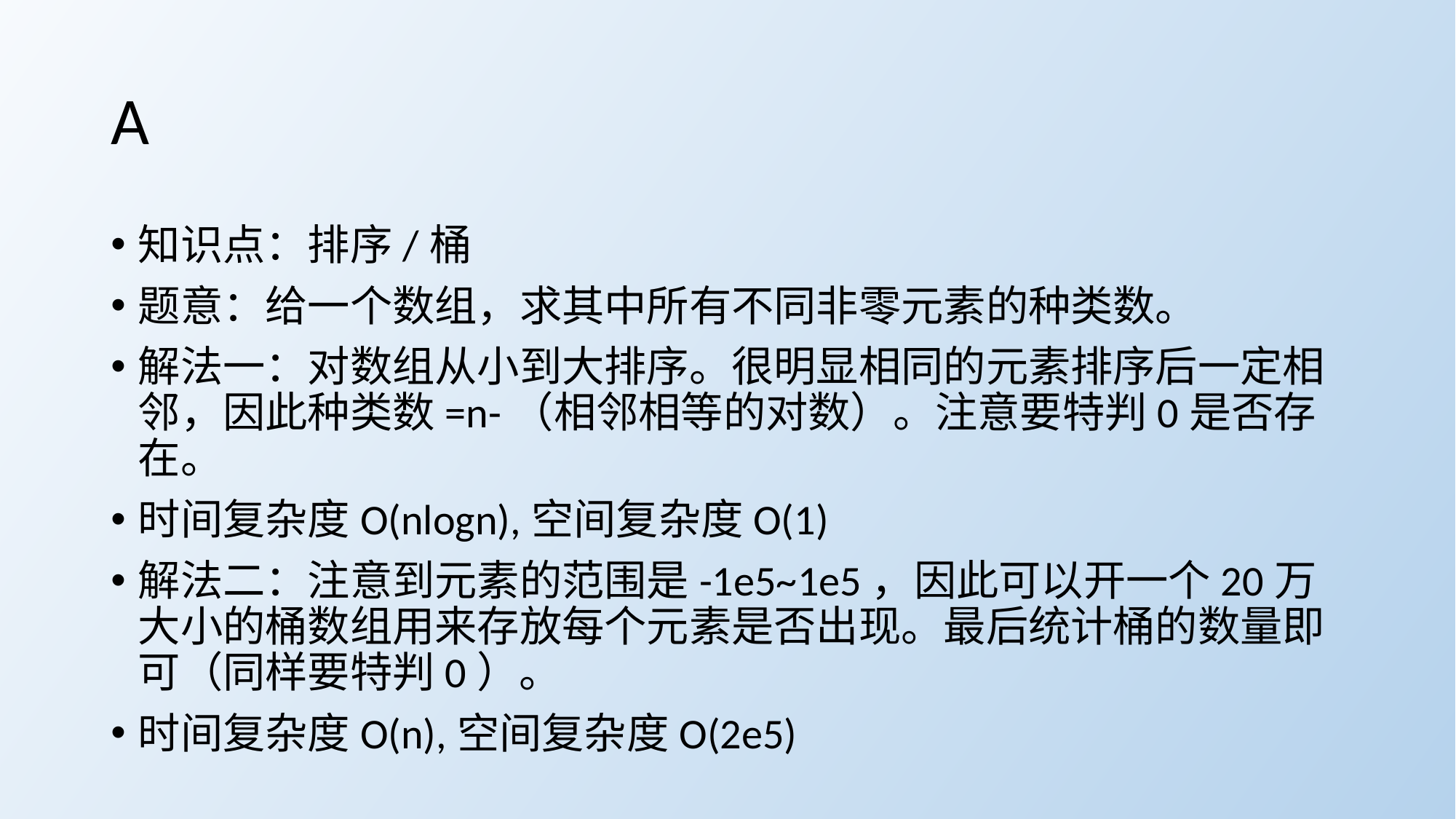

# A
知识点：排序/桶
题意：给一个数组，求其中所有不同非零元素的种类数。
解法一：对数组从小到大排序。很明显相同的元素排序后一定相邻，因此种类数=n-（相邻相等的对数）。注意要特判0是否存在。
时间复杂度O(nlogn),空间复杂度O(1)
解法二：注意到元素的范围是-1e5~1e5，因此可以开一个20万大小的桶数组用来存放每个元素是否出现。最后统计桶的数量即可（同样要特判0）。
时间复杂度O(n),空间复杂度O(2e5)